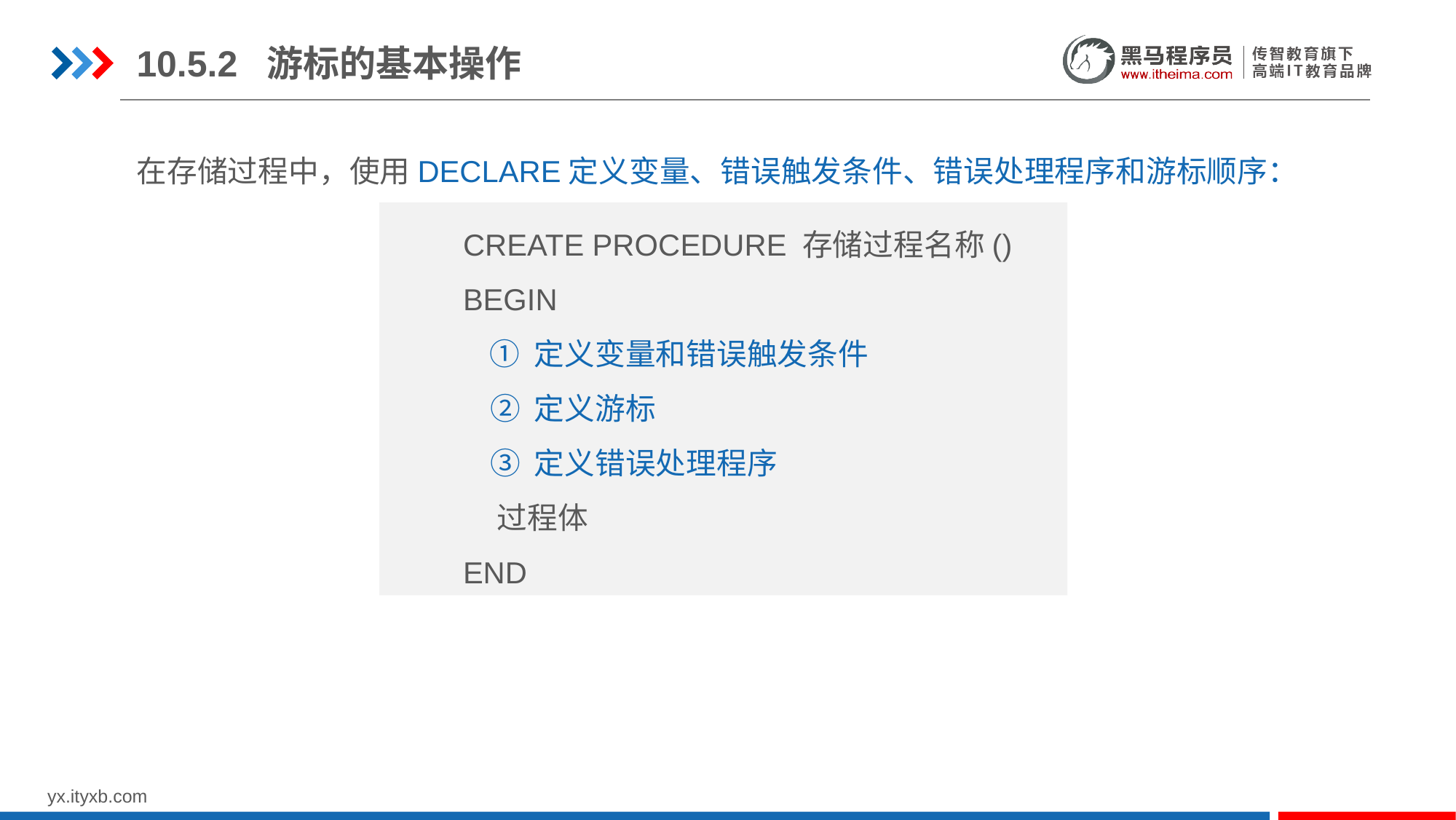

10.5.2  游标的基本操作
在存储过程中，使用DECLARE定义变量、错误触发条件、错误处理程序和游标顺序：
CREATE PROCEDURE 存储过程名称()
BEGIN
    ① 定义变量和错误触发条件
    ② 定义游标
    ③ 定义错误处理程序
    过程体
END